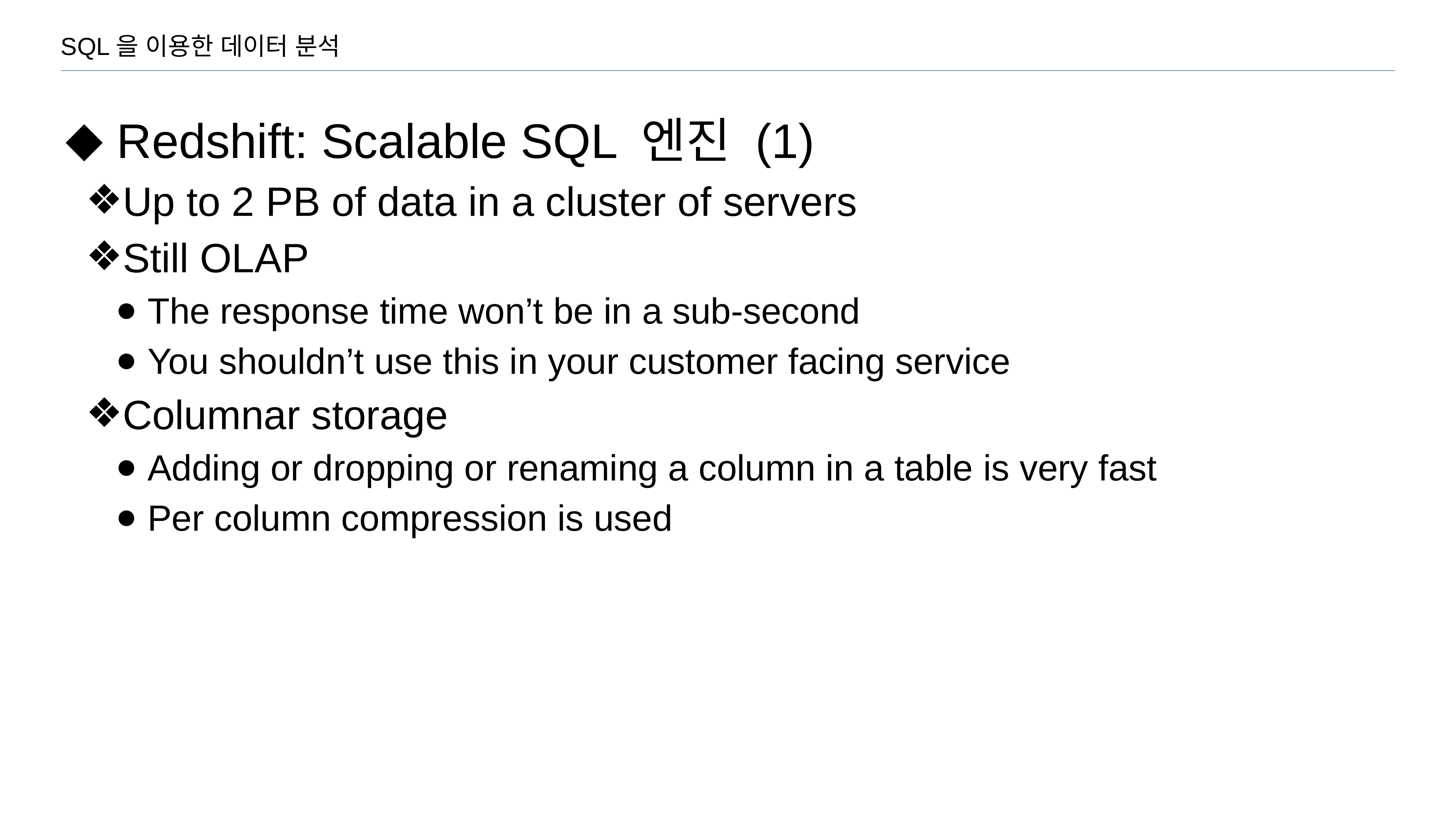

SQL을 이용한 데이터 분석
Redshift: Scalable SQL 엔진 (1)
Up to 2 PB of data in a cluster of servers
Still OLAP
The response time won’t be in a sub-second
You shouldn’t use this in your customer facing service
Columnar storage
Adding or dropping or renaming a column in a table is very fast
Per column compression is used